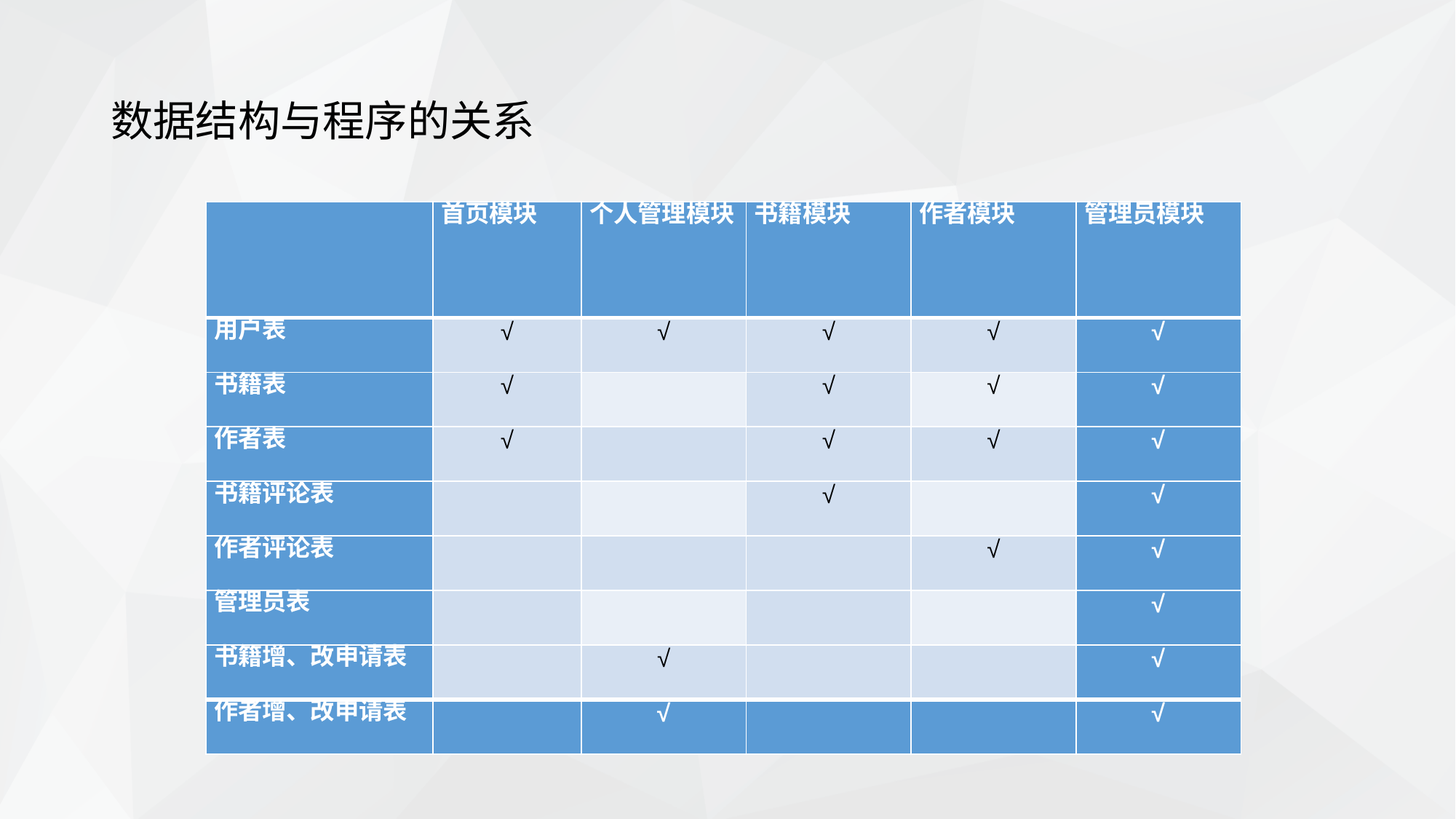

# 数据结构与程序的关系
|  | 首页模块 | 个人管理模块 | 书籍模块 | 作者模块 | 管理员模块 |
| --- | --- | --- | --- | --- | --- |
| 用户表 | √ | √ | √ | √ | √ |
| 书籍表 | √ |  | √ | √ | √ |
| 作者表 | √ |  | √ | √ | √ |
| 书籍评论表 |  |  | √ |  | √ |
| 作者评论表 |  |  |  | √ | √ |
| 管理员表 |  |  |  |  | √ |
| 书籍增、改申请表 |  | √ |  |  | √ |
| 作者增、改申请表 |  | √ |  |  | √ |